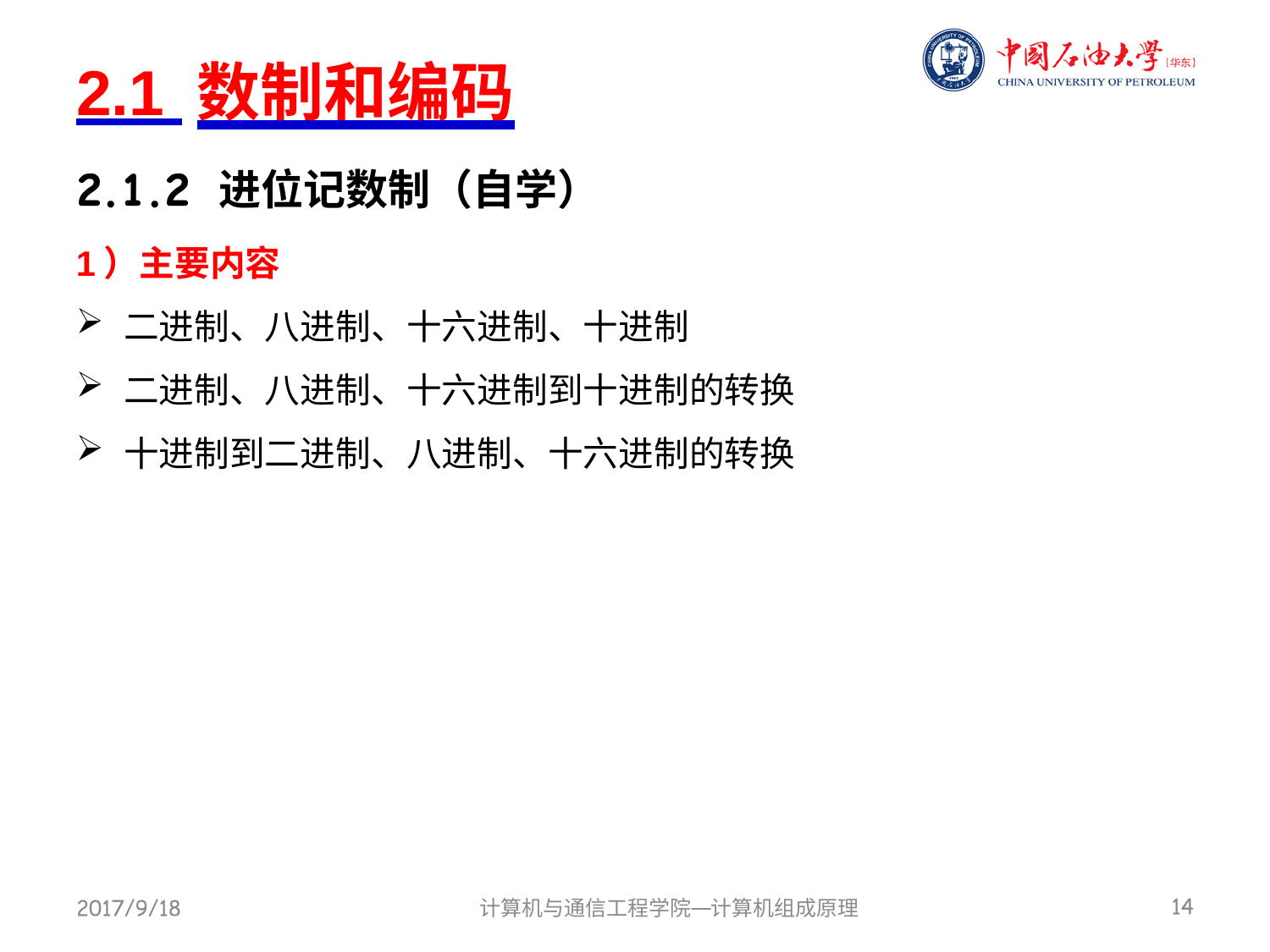

# 2.1 数制和编码
2.1.2 进位记数制（自学）
1）主要内容
二进制、八进制、十六进制、十进制
二进制、八进制、十六进制到十进制的转换
十进制到二进制、八进制、十六进制的转换
2017/9/18
计算机与通信工程学院—计算机组成原理
14